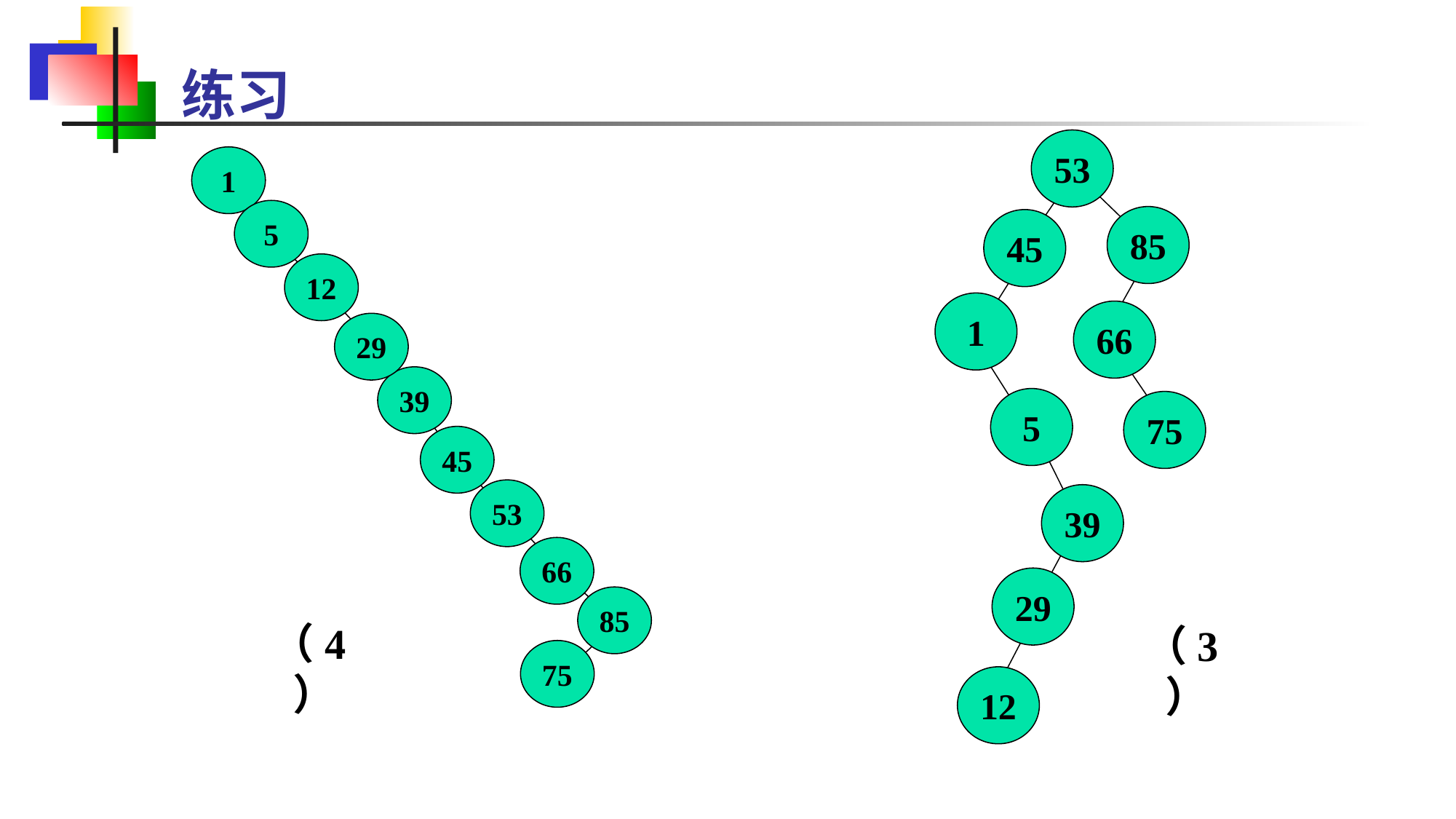

练习
53

45

85

66

 1

75
 5

39

29

（3）
12
 1

 5
12
29
39
45
53
66
85
75
（4）